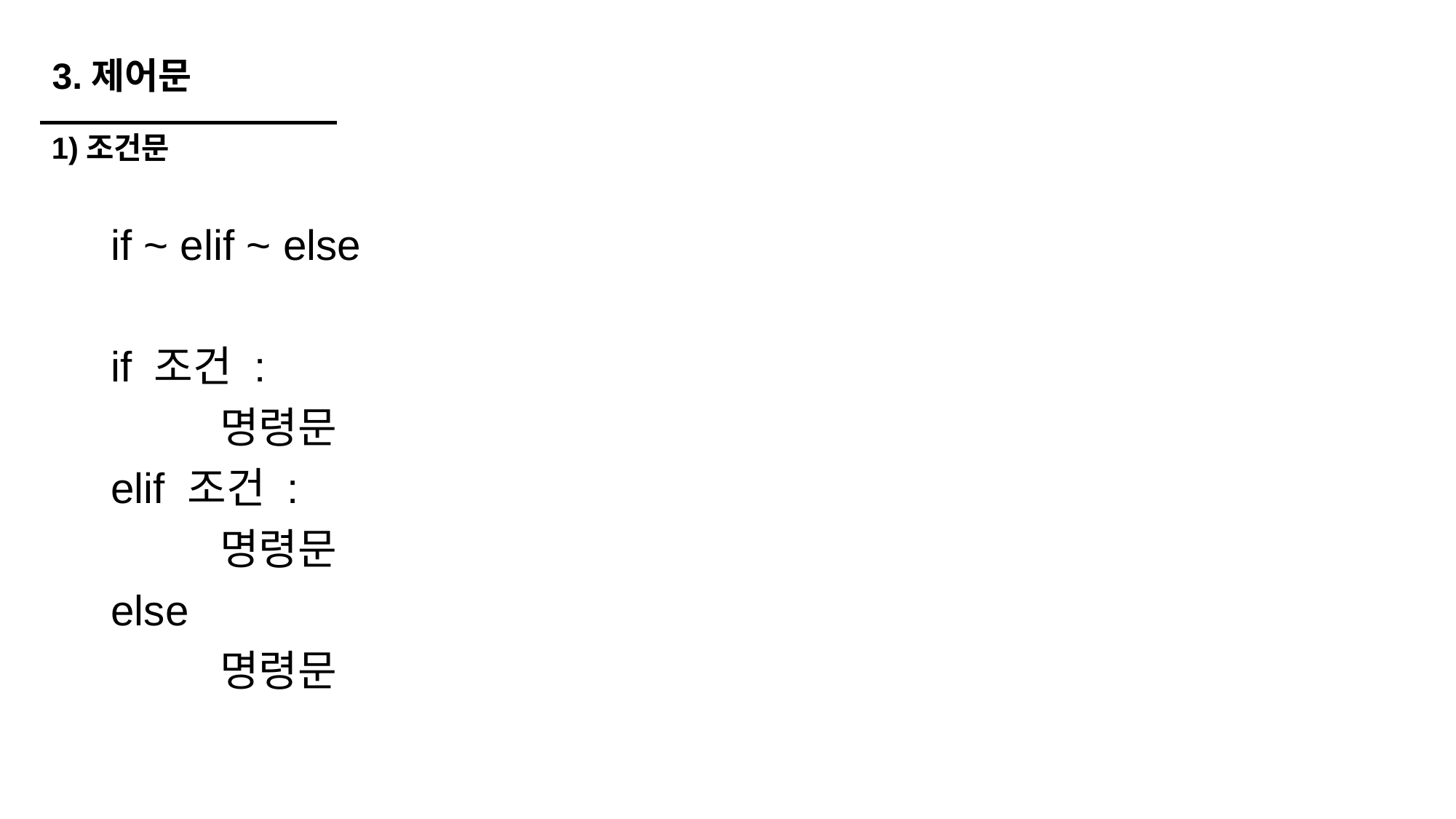

# 3.제어문
1)조건문
if ~ elif ~ else

if 조건 :
	명령문
elif 조건 :
	명령문
else
	명령문